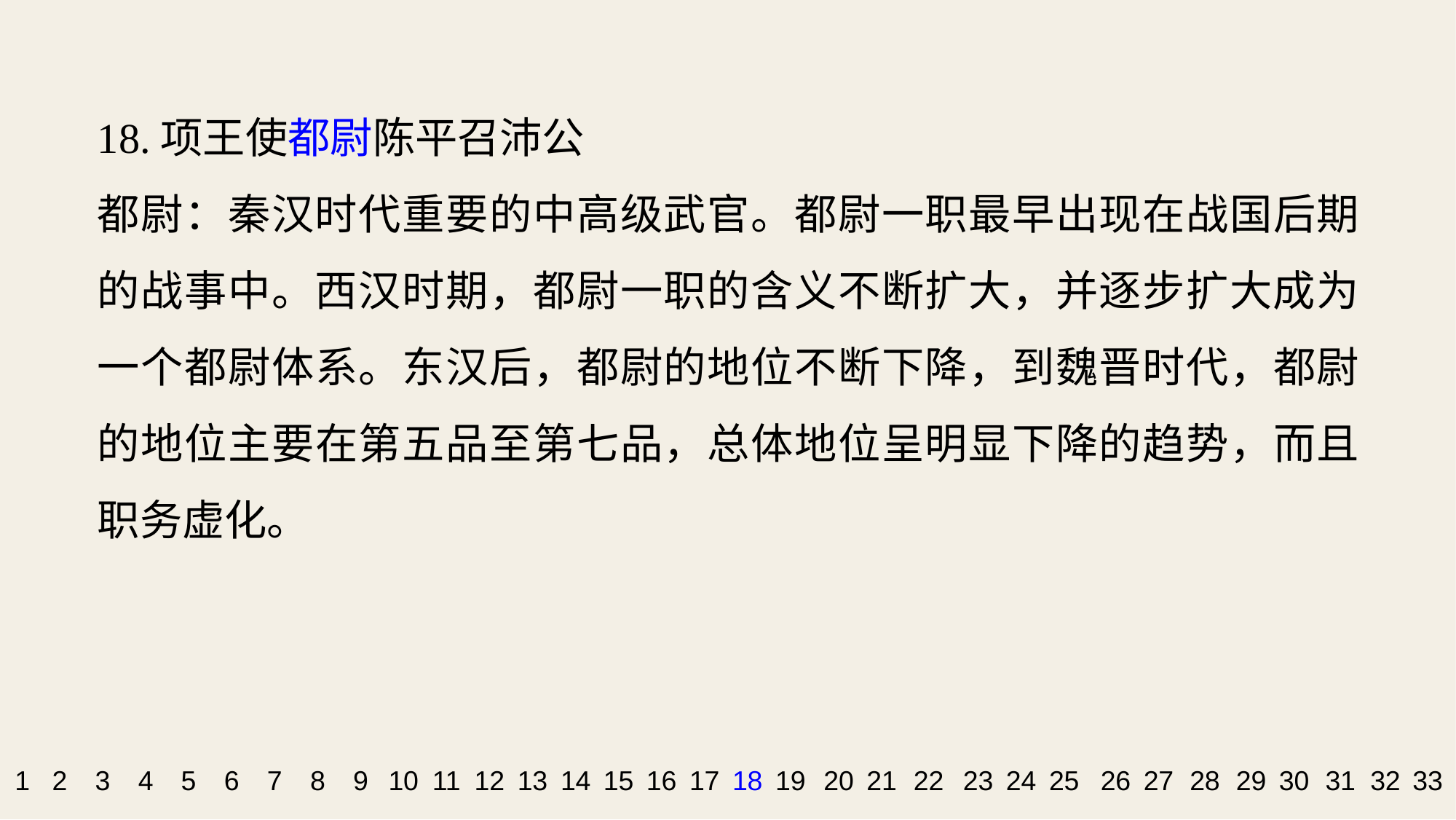

18.项王使都尉陈平召沛公
都尉：秦汉时代重要的中高级武官。都尉一职最早出现在战国后期的战事中。西汉时期，都尉一职的含义不断扩大，并逐步扩大成为一个都尉体系。东汉后，都尉的地位不断下降，到魏晋时代，都尉的地位主要在第五品至第七品，总体地位呈明显下降的趋势，而且职务虚化。
1
2
3
4
5
6
7
8
9
10
11
12
13
14
15
16
17
18
19
20
21
22
23
24
25
26
27
28
29
30
31
32
33